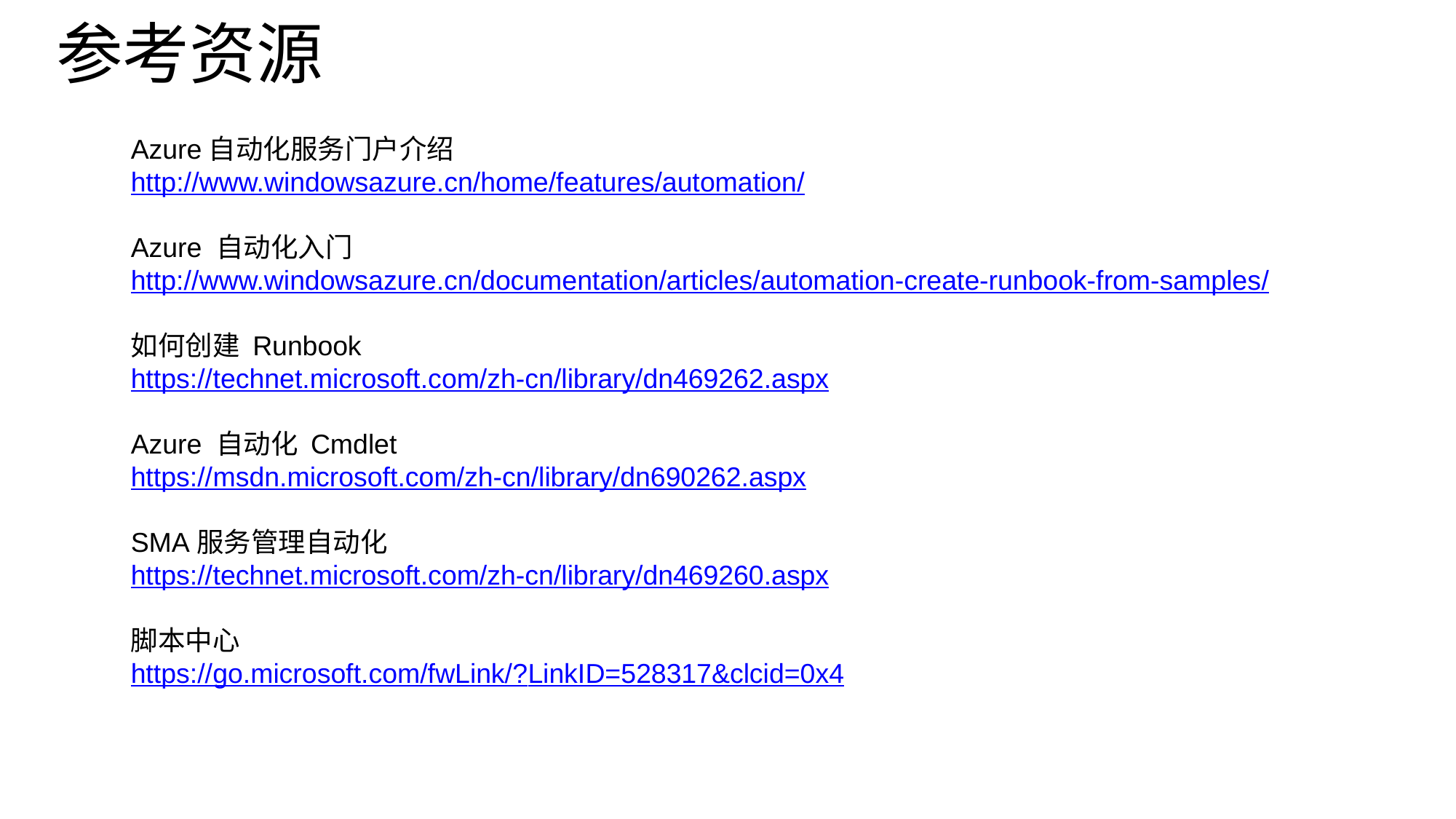

# 参考资源
Azure自动化服务门户介绍
http://www.windowsazure.cn/home/features/automation/

Azure 自动化入门
http://www.windowsazure.cn/documentation/articles/automation-create-runbook-from-samples/

如何创建 Runbook
https://technet.microsoft.com/zh-cn/library/dn469262.aspx

Azure 自动化 Cmdlet
https://msdn.microsoft.com/zh-cn/library/dn690262.aspx

SMA服务管理自动化
https://technet.microsoft.com/zh-cn/library/dn469260.aspx

脚本中心
https://go.microsoft.com/fwLink/?LinkID=528317&clcid=0x4